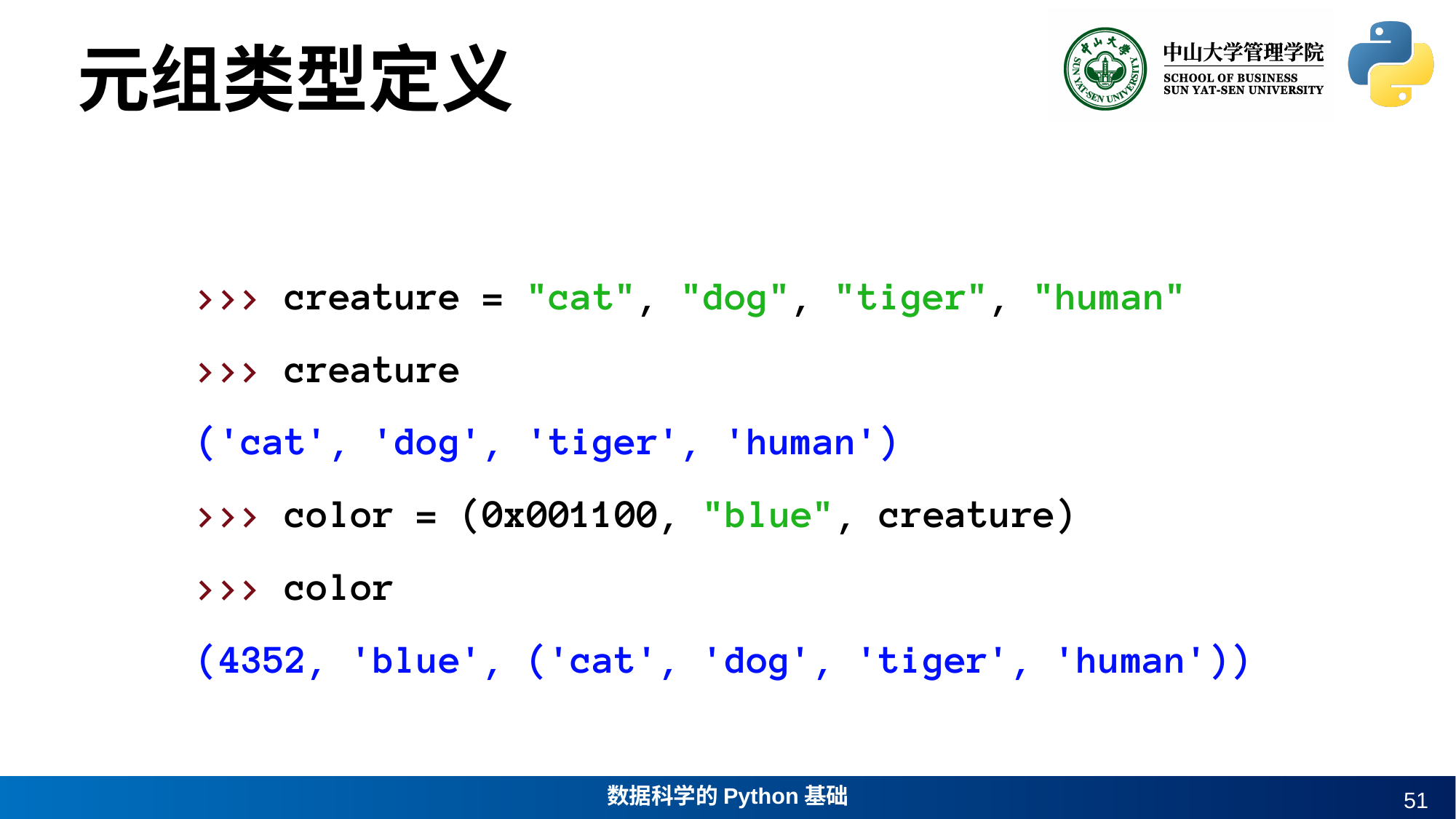

元组类型定义
>>> creature = "cat", "dog", "tiger", "human"
>>> creature
('cat', 'dog', 'tiger', 'human')
>>> color = (0x001100, "blue", creature)
>>> color
(4352, 'blue', ('cat', 'dog', 'tiger', 'human'))